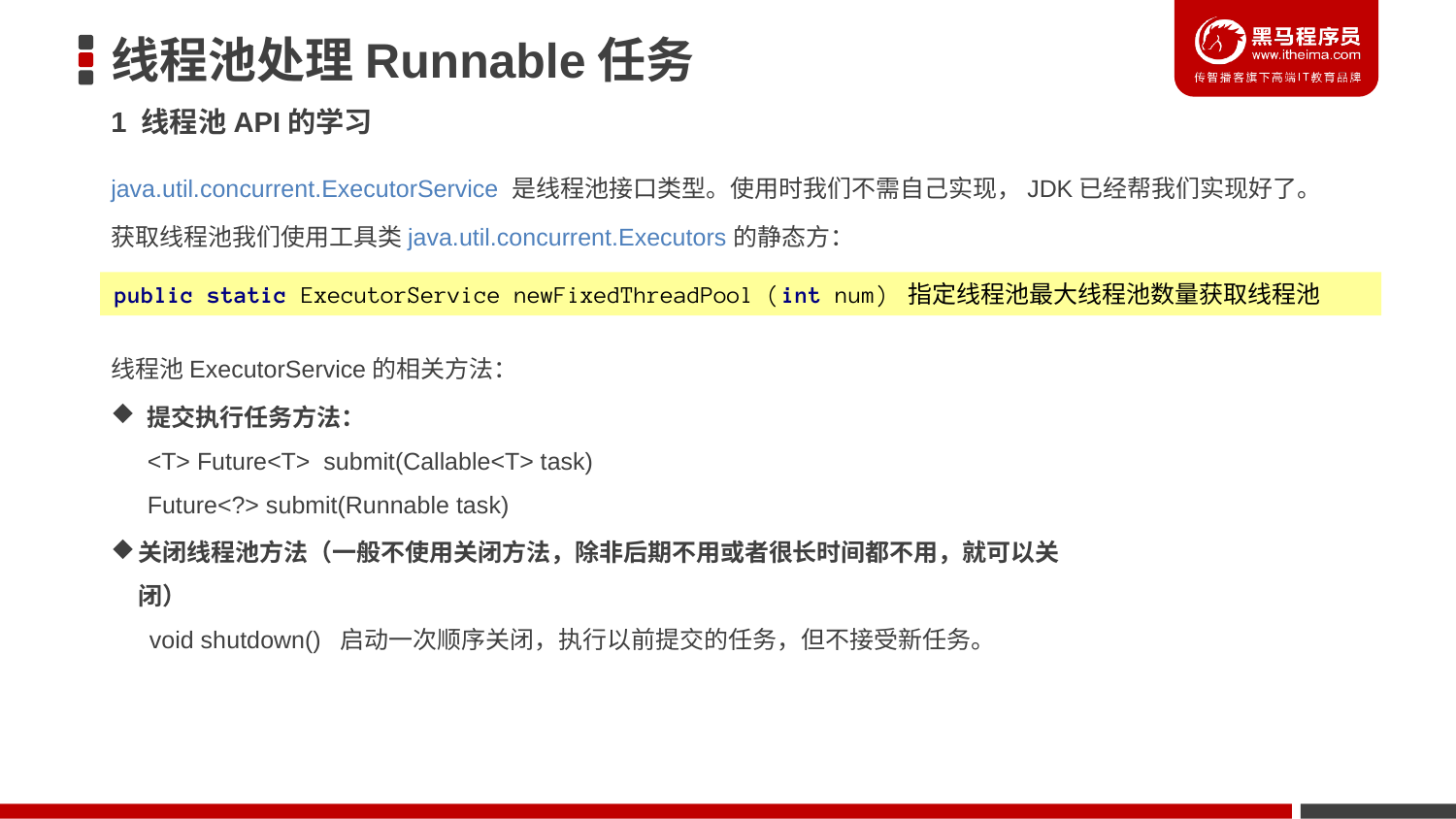

# 线程池处理Runnable任务
1 线程池API的学习
java.util.concurrent.ExecutorService 是线程池接口类型。使用时我们不需自己实现，JDK已经帮我们实现好了。
获取线程池我们使用工具类java.util.concurrent.Executors的静态方：
public static ExecutorService newFixedThreadPool (int num) 指定线程池最大线程池数量获取线程池
线程池ExecutorService的相关方法：
提交执行任务方法：
<T> Future<T>  submit(Callable<T> task)
Future<?> submit(Runnable task)
关闭线程池方法（一般不使用关闭方法，除非后期不用或者很长时间都不用，就可以关闭）
 void shutdown()  启动一次顺序关闭，执行以前提交的任务，但不接受新任务。